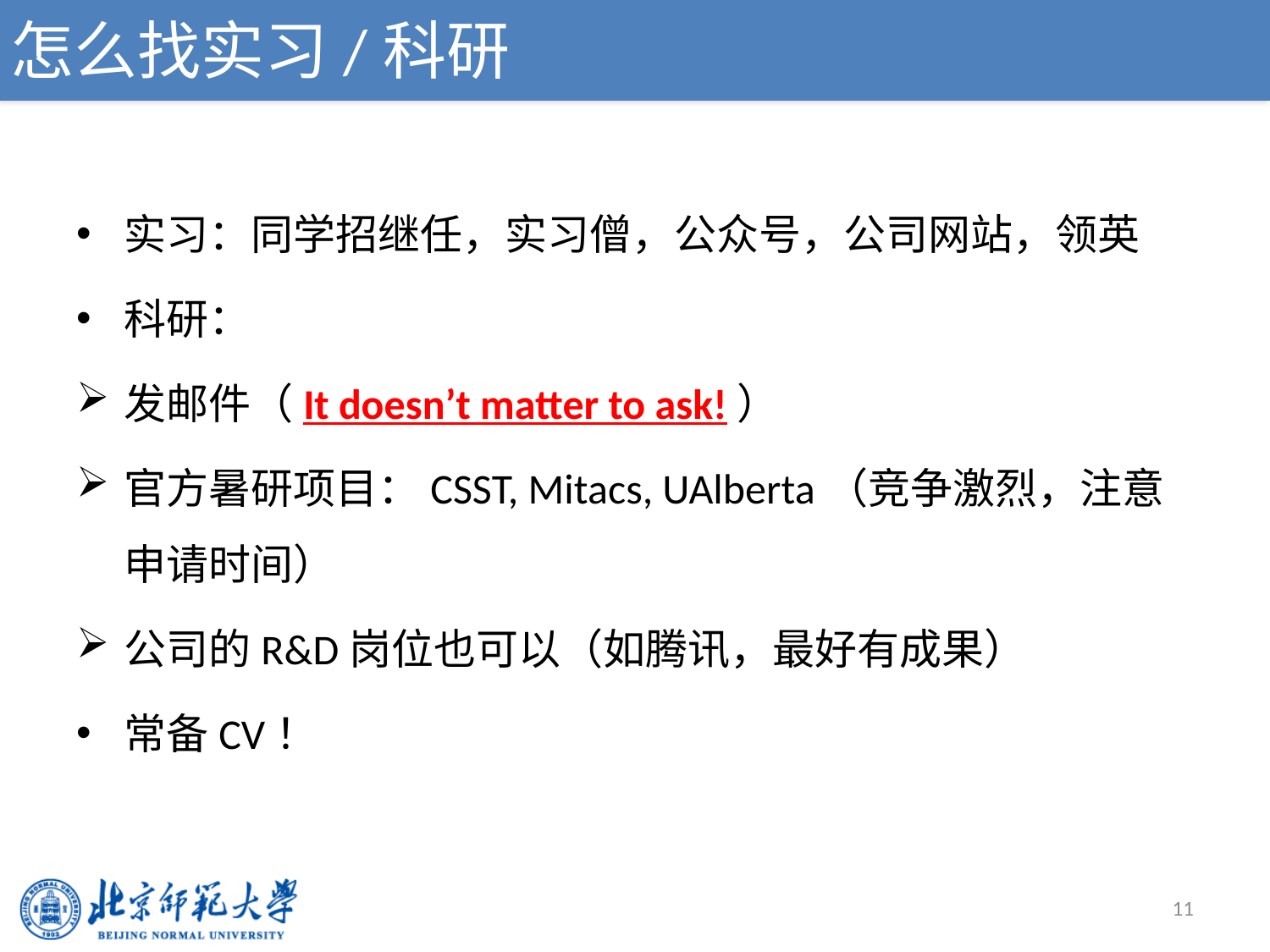

# 怎么找实习/科研
实习：同学招继任，实习僧，公众号，公司网站，领英
科研：
发邮件（It doesn’t matter to ask!）
官方暑研项目：CSST, Mitacs, UAlberta（竞争激烈，注意申请时间）
公司的R&D岗位也可以（如腾讯，最好有成果）
常备CV！
11